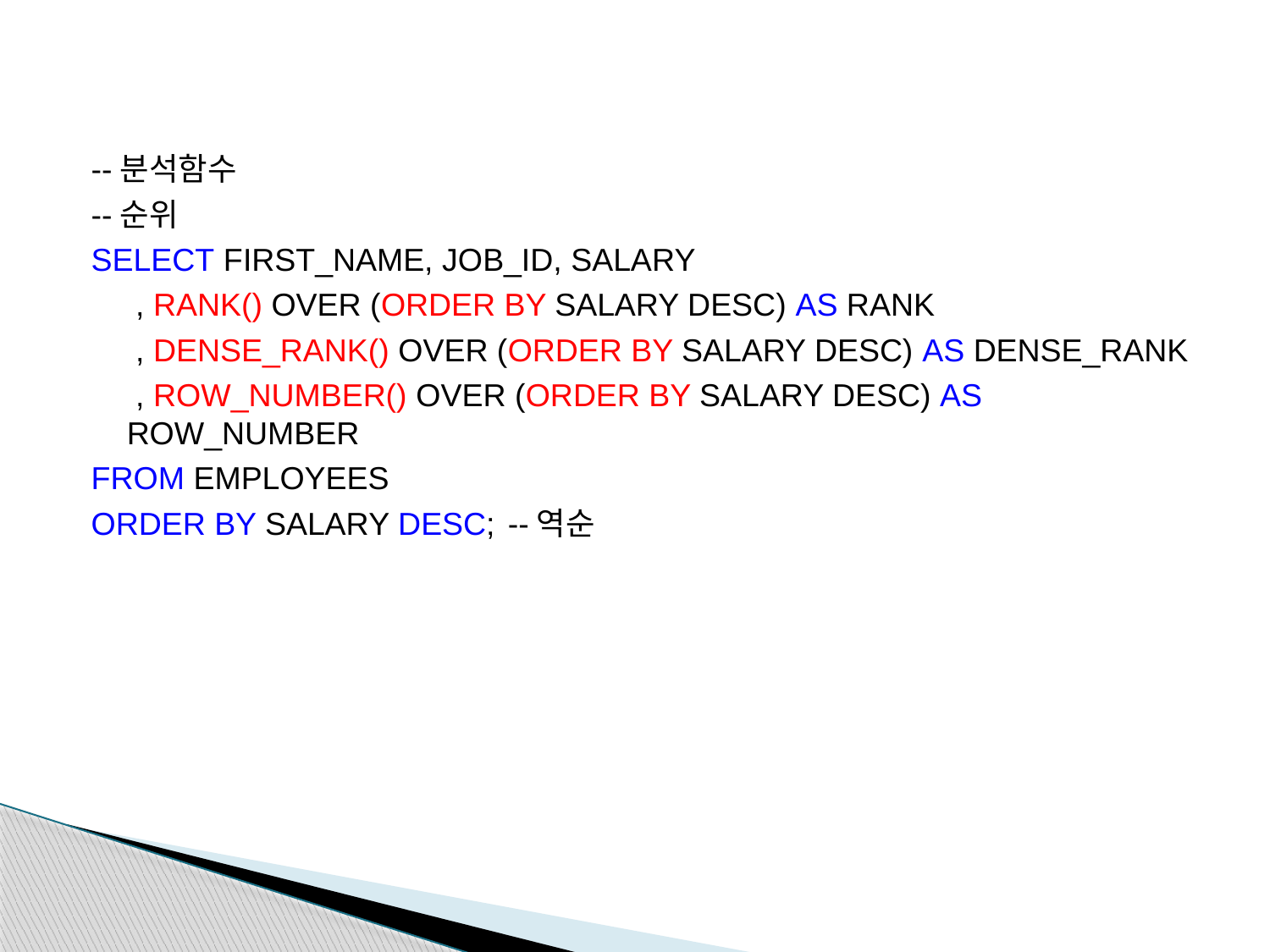

--분석함수
--순위
SELECT FIRST_NAME, JOB_ID, SALARY
     , RANK() OVER (ORDER BY SALARY DESC) AS RANK
     , DENSE_RANK() OVER (ORDER BY SALARY DESC) AS DENSE_RANK
     , ROW_NUMBER() OVER (ORDER BY SALARY DESC) AS ROW_NUMBER
FROM EMPLOYEES
ORDER BY SALARY DESC; 	--역순